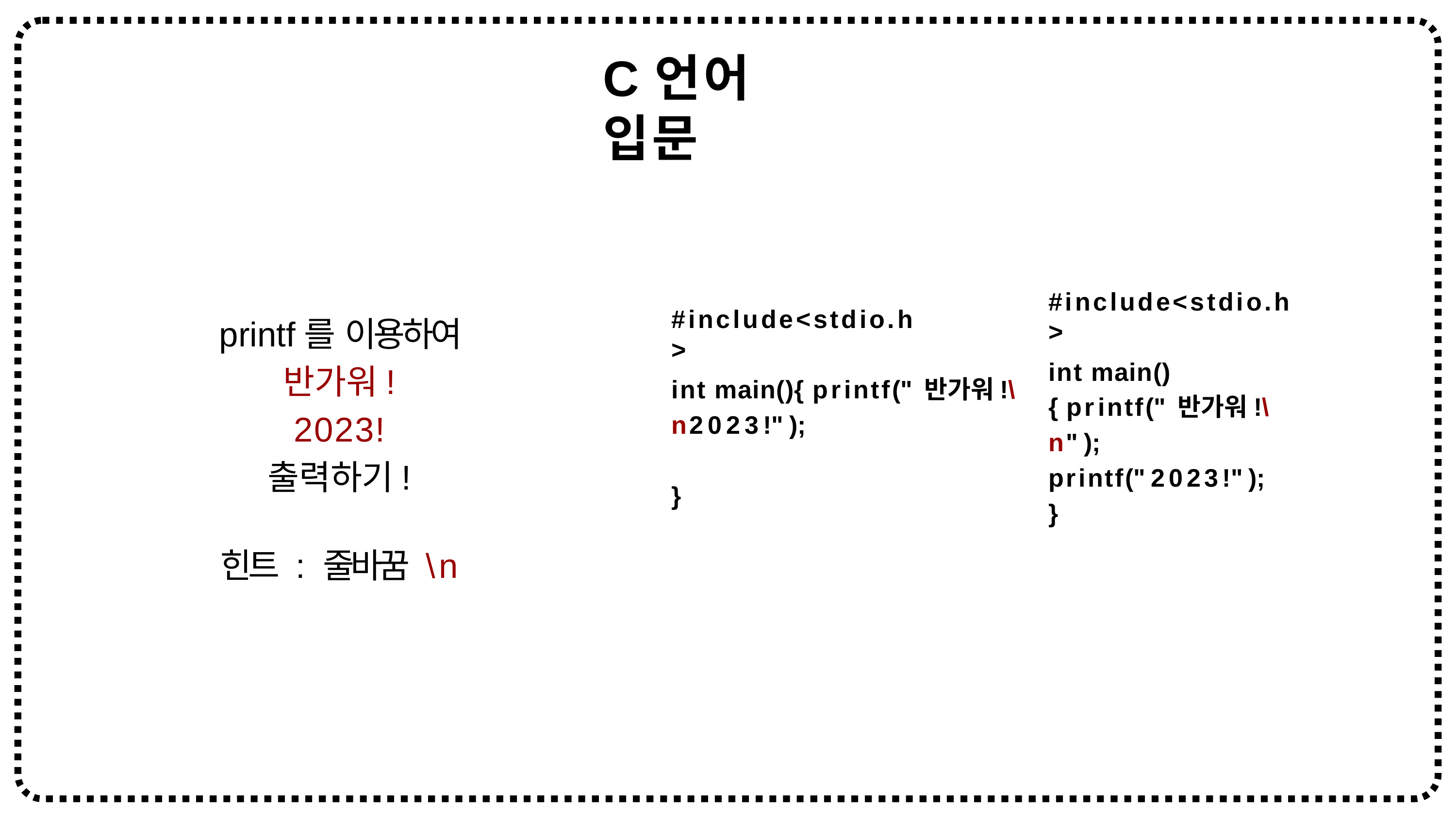

# C언어 입문
#include<stdio.h>
#include<stdio.h>
printf를 이용하여 반가워!
2023!
출력하기!
int main(){ printf("반가워!\n");
printf("2023!");
int main(){ printf("반가워!\n2023!");
}
}
힌트 : 줄바꿈 \n